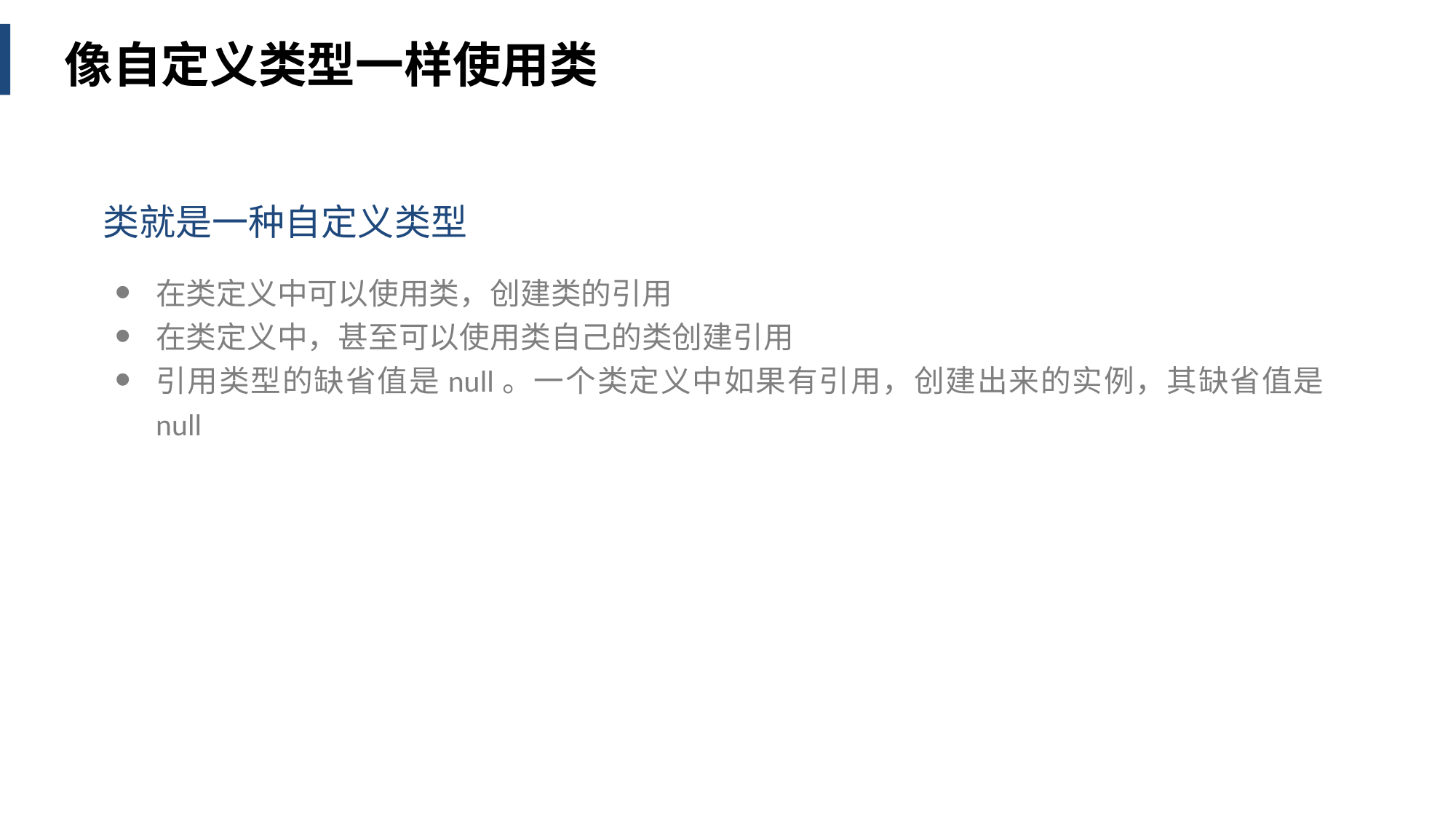

像自定义类型一样使用类
类就是一种自定义类型
在类定义中可以使用类，创建类的引用
在类定义中，甚至可以使用类自己的类创建引用
引用类型的缺省值是null。一个类定义中如果有引用，创建出来的实例，其缺省值是null